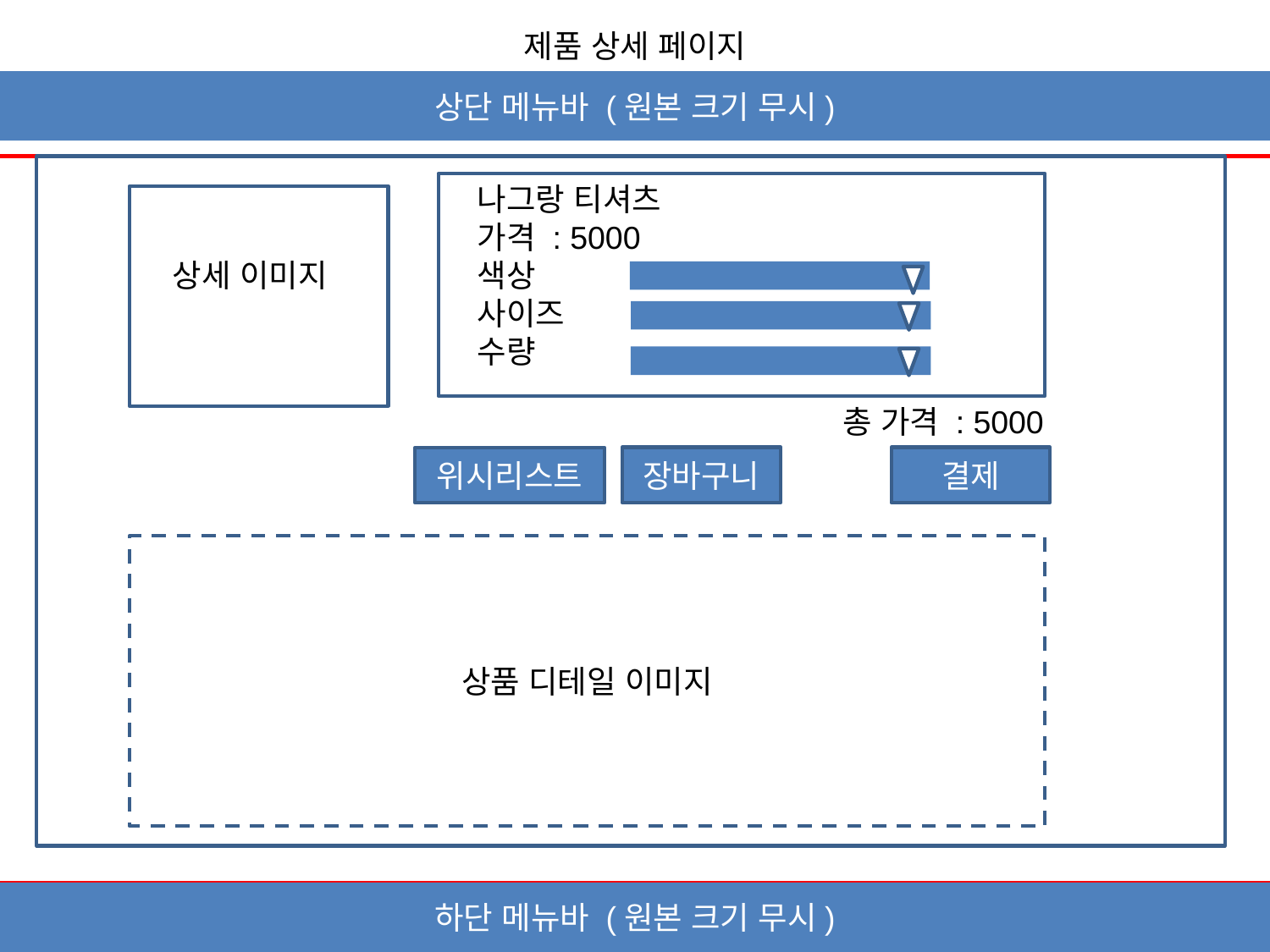

제품 상세 페이지
상단 메뉴바 (원본 크기 무시)

나그랑 티셔츠
가격 : 5000
색상
사이즈
수량

상세 이미지

총 가격 : 5000
장바구니
결제
위시리스트
상품 디테일 이미지
하단 메뉴바 (원본 크기 무시)